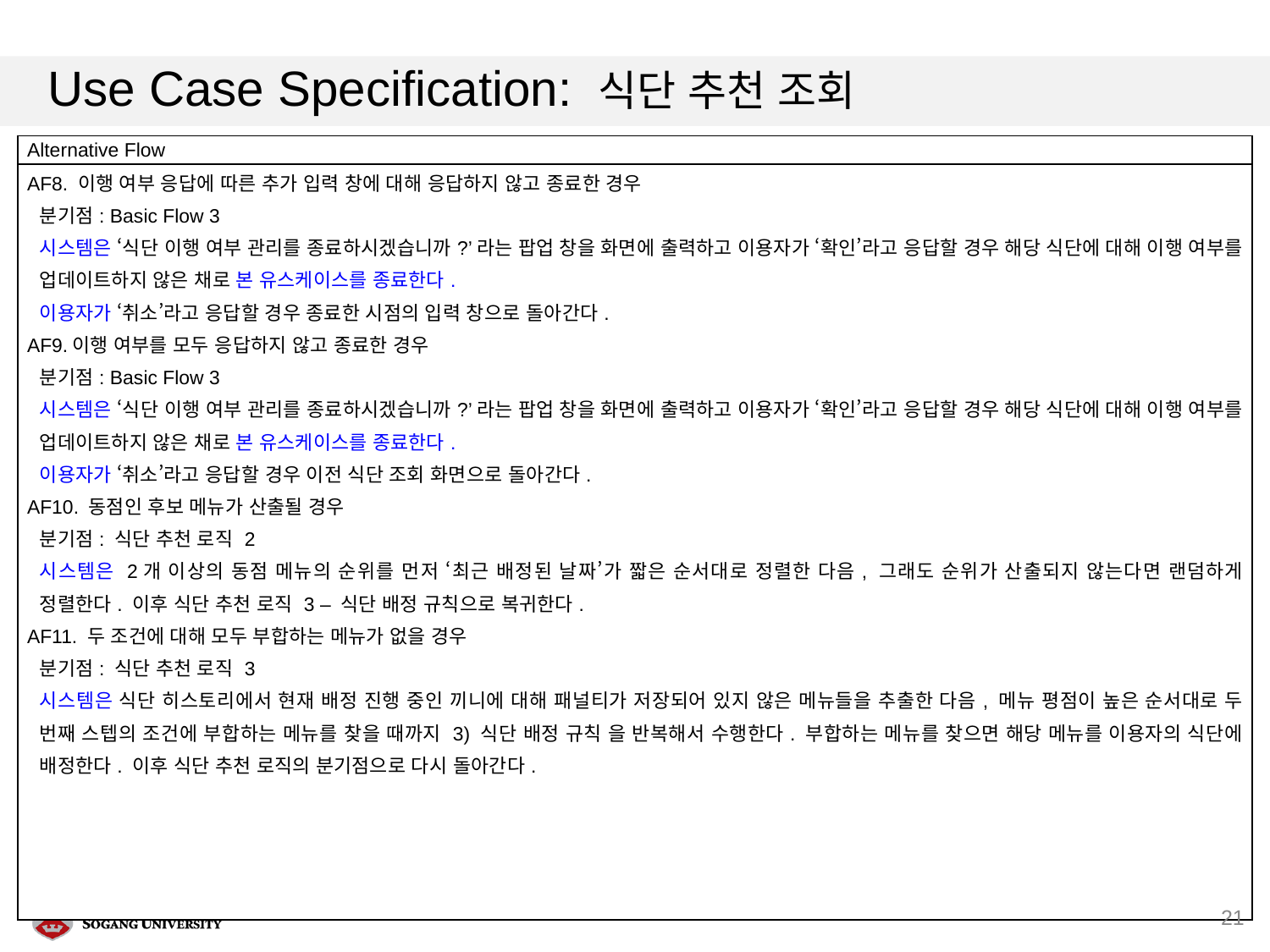

# Use Case Specification: 식단 추천 조회
| Alternative Flow |
| --- |
| AF8. 이행 여부 응답에 따른 추가 입력 창에 대해 응답하지 않고 종료한 경우 분기점: Basic Flow 3 시스템은 ‘식단 이행 여부 관리를 종료하시겠습니까?’라는 팝업 창을 화면에 출력하고 이용자가 ‘확인’라고 응답할 경우 해당 식단에 대해 이행 여부를 업데이트하지 않은 채로 본 유스케이스를 종료한다. 이용자가 ‘취소’라고 응답할 경우 종료한 시점의 입력 창으로 돌아간다. AF9.이행 여부를 모두 응답하지 않고 종료한 경우 분기점: Basic Flow 3 시스템은 ‘식단 이행 여부 관리를 종료하시겠습니까?’라는 팝업 창을 화면에 출력하고 이용자가 ‘확인’라고 응답할 경우 해당 식단에 대해 이행 여부를 업데이트하지 않은 채로 본 유스케이스를 종료한다. 이용자가 ‘취소’라고 응답할 경우 이전 식단 조회 화면으로 돌아간다. AF10. 동점인 후보 메뉴가 산출될 경우 분기점: 식단 추천 로직 2 시스템은 2개 이상의 동점 메뉴의 순위를 먼저 ‘최근 배정된 날짜’가 짧은 순서대로 정렬한 다음, 그래도 순위가 산출되지 않는다면 랜덤하게 정렬한다. 이후 식단 추천 로직 3 – 식단 배정 규칙으로 복귀한다. AF11. 두 조건에 대해 모두 부합하는 메뉴가 없을 경우 분기점: 식단 추천 로직 3 시스템은 식단 히스토리에서 현재 배정 진행 중인 끼니에 대해 패널티가 저장되어 있지 않은 메뉴들을 추출한 다음, 메뉴 평점이 높은 순서대로 두 번째 스텝의 조건에 부합하는 메뉴를 찾을 때까지 3) 식단 배정 규칙 을 반복해서 수행한다. 부합하는 메뉴를 찾으면 해당 메뉴를 이용자의 식단에 배정한다. 이후 식단 추천 로직의 분기점으로 다시 돌아간다. |
21